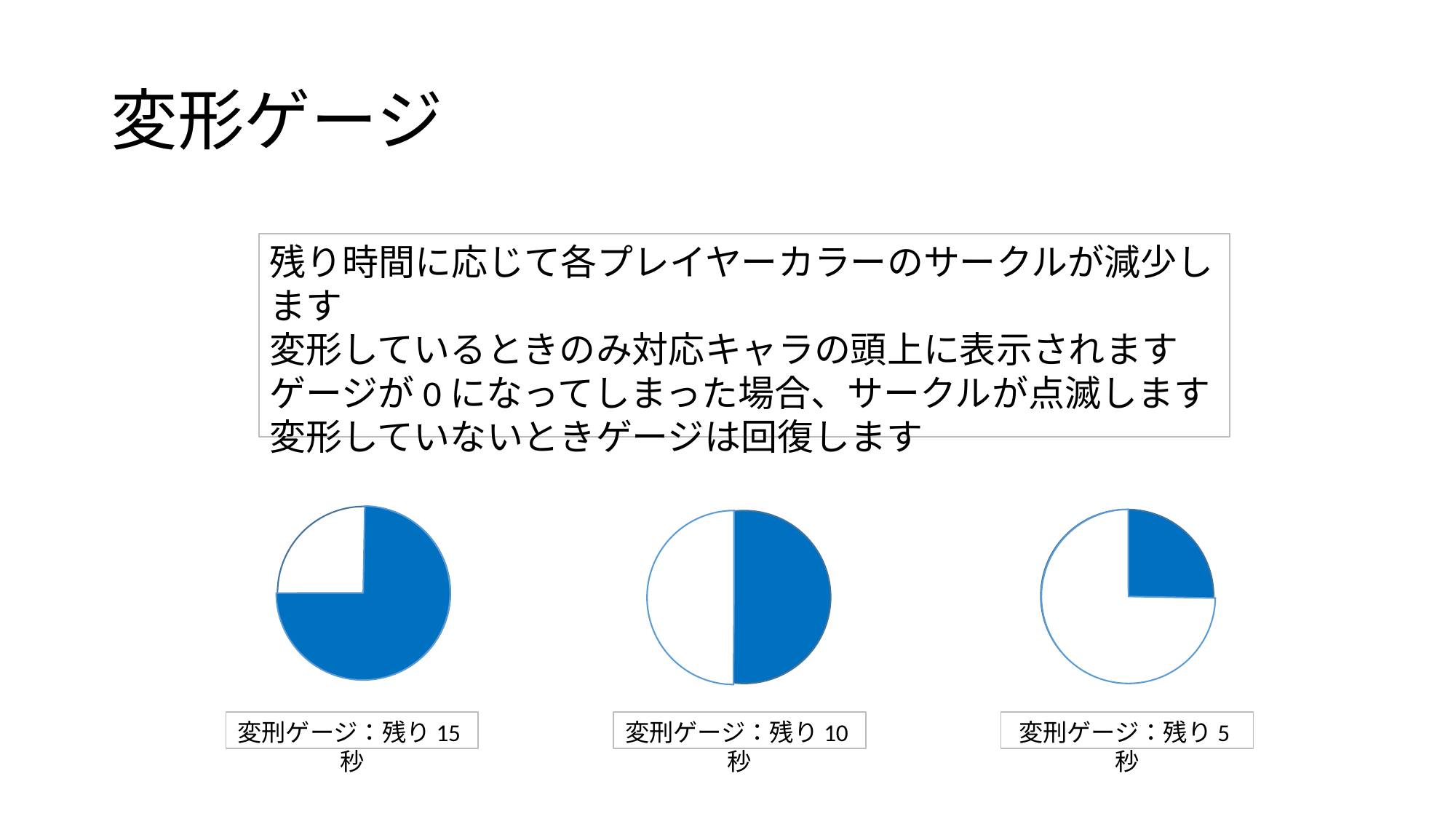

# 変形ゲージ
残り時間に応じて各プレイヤーカラーのサークルが減少します
変形しているときのみ対応キャラの頭上に表示されます
ゲージが0になってしまった場合、サークルが点滅します
変形していないときゲージは回復します

変刑ゲージ：残り15秒

変刑ゲージ：残り10秒

変刑ゲージ：残り5秒